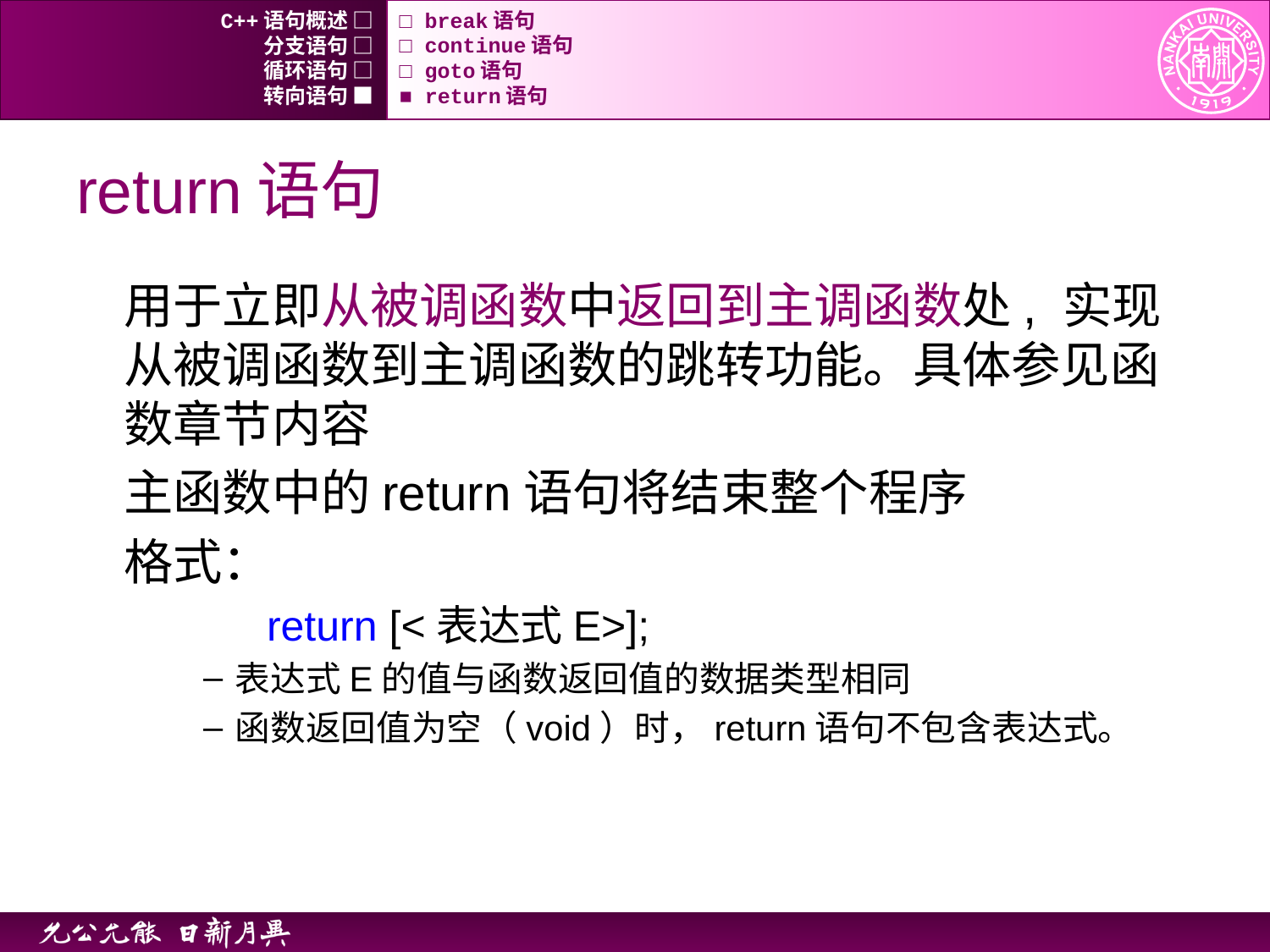

C++语句概述 □
□ break语句
分支语句 □
□ continue语句
循环语句 □
□ goto语句
转向语句 ■
■ return语句
# return语句
用于立即从被调函数中返回到主调函数处, 实现从被调函数到主调函数的跳转功能。具体参见函数章节内容
主函数中的return语句将结束整个程序
格式：
	return [<表达式E>];
表达式E的值与函数返回值的数据类型相同
函数返回值为空（void）时，return语句不包含表达式。